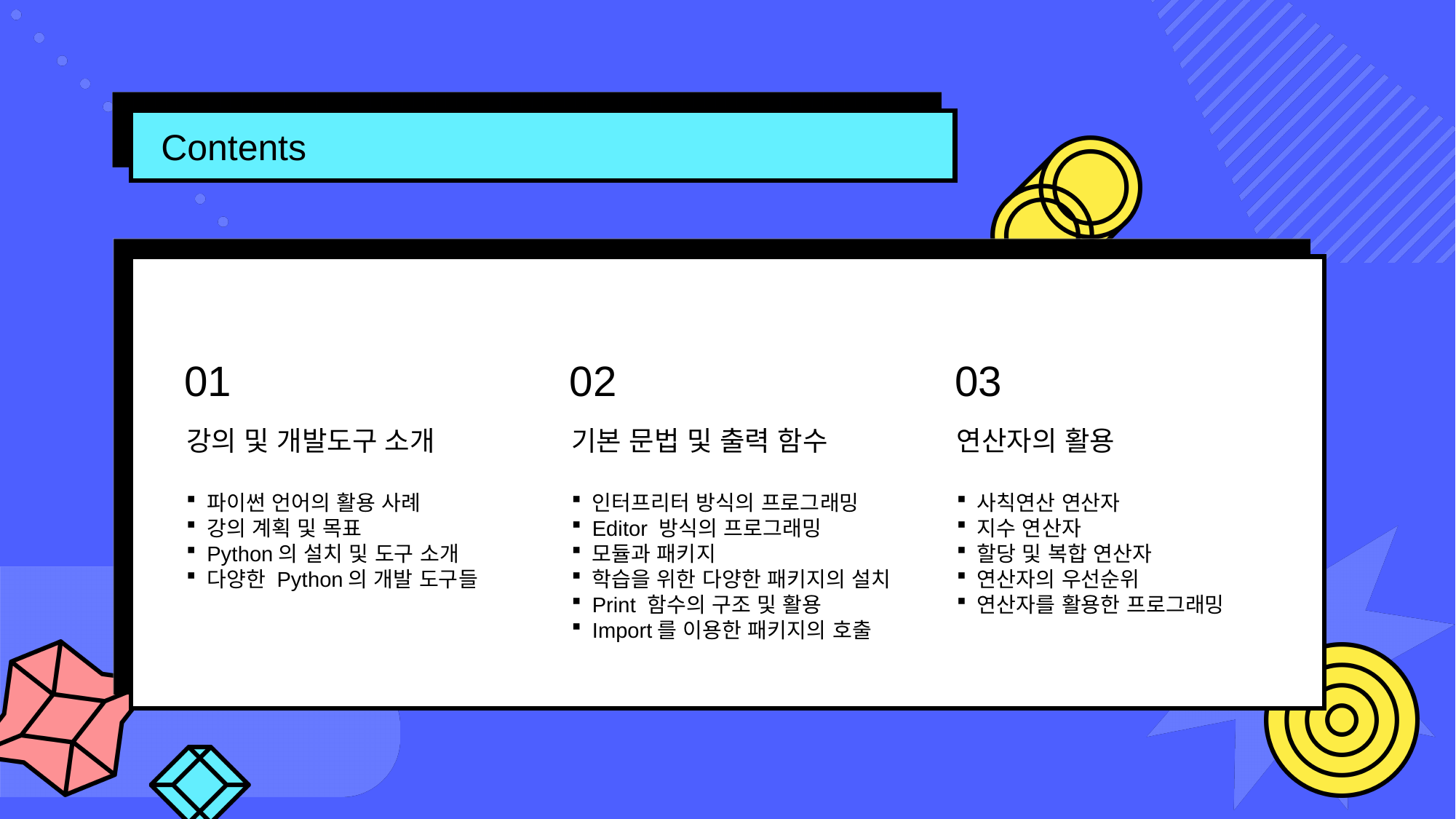

Contents

01
02
03
강의 및 개발도구 소개
기본 문법 및 출력 함수
연산자의 활용
파이썬 언어의 활용 사례
강의 계획 및 목표
Python의 설치 및 도구 소개
다양한 Python의 개발 도구들
인터프리터 방식의 프로그래밍
Editor 방식의 프로그래밍
모듈과 패키지
학습을 위한 다양한 패키지의 설치
Print 함수의 구조 및 활용
Import를 이용한 패키지의 호출
사칙연산 연산자
지수 연산자
할당 및 복합 연산자
연산자의 우선순위
연산자를 활용한 프로그래밍